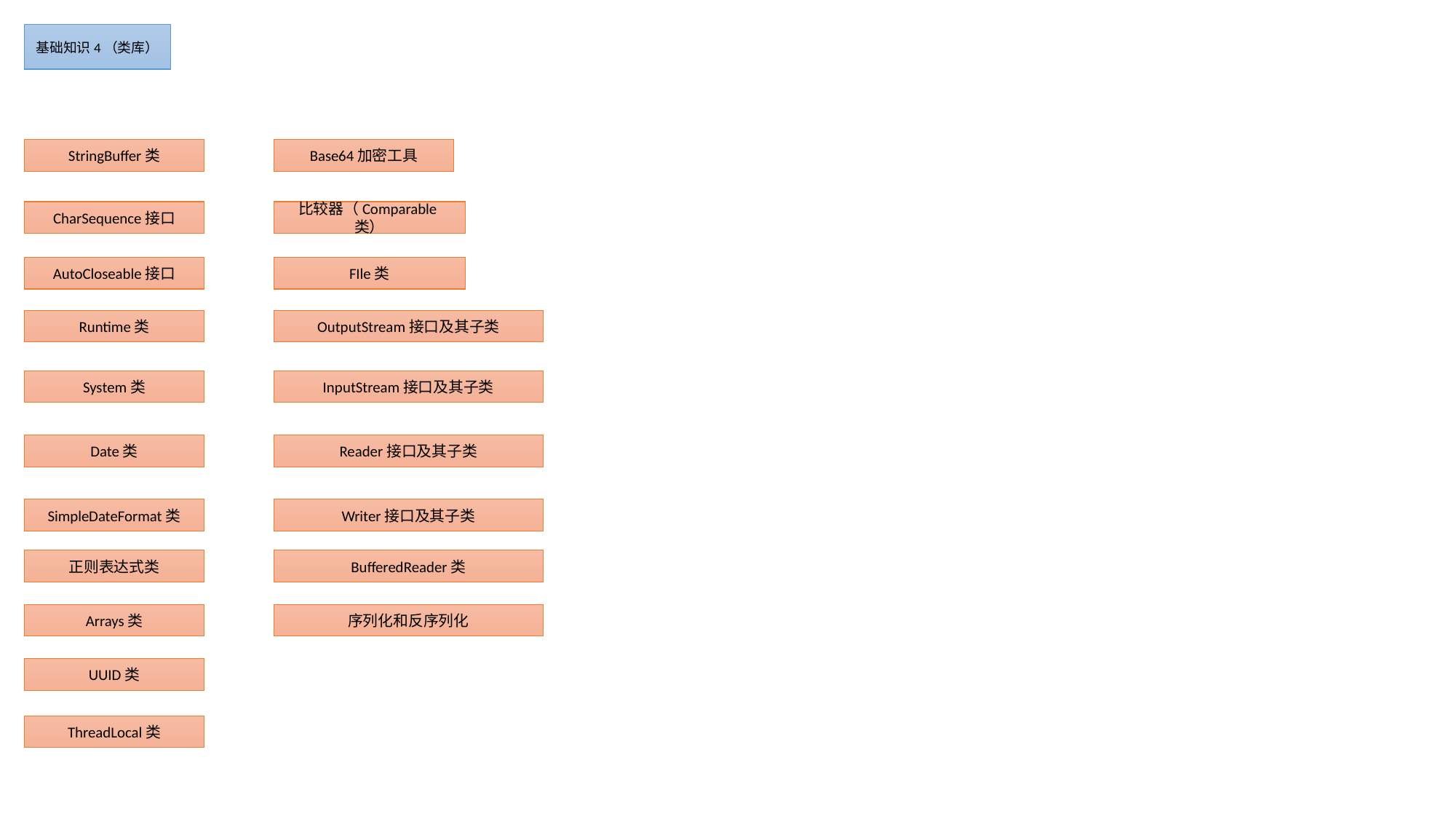

基础知识4（类库）
StringBuffer类
Base64加密工具
CharSequence接口
比较器（Comparable类）
AutoCloseable接口
FIle类
Runtime类
OutputStream接口及其子类
System类
InputStream接口及其子类
Date类
Reader接口及其子类
SimpleDateFormat类
Writer接口及其子类
正则表达式类
BufferedReader类
Arrays类
序列化和反序列化
UUID类
ThreadLocal类